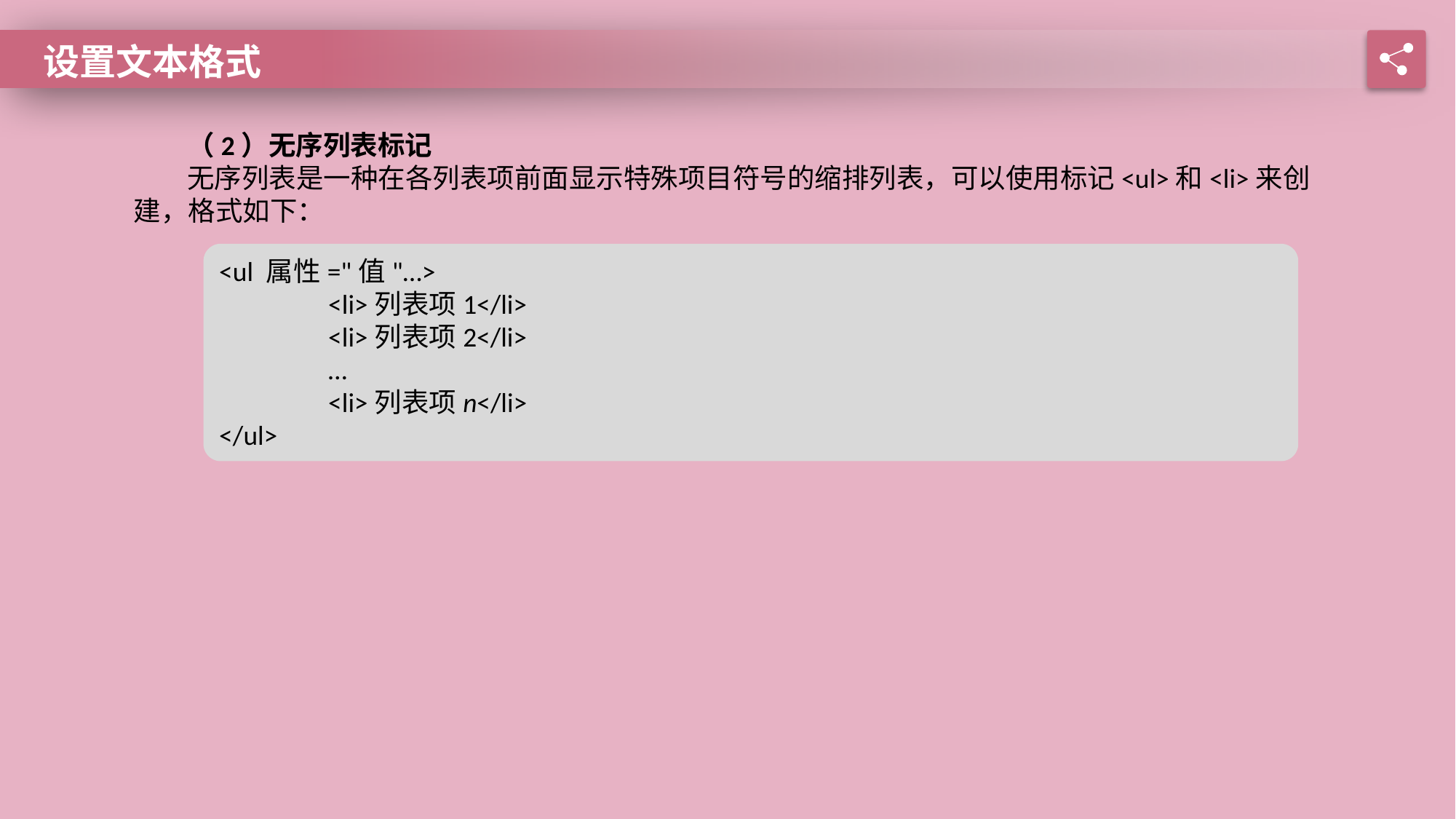

设置文本格式
（2）无序列表标记
无序列表是一种在各列表项前面显示特殊项目符号的缩排列表，可以使用标记<ul>和<li>来创建，格式如下：
<ul 属性="值"…>
	<li>列表项1</li>
	<li>列表项2</li>
	…
	<li>列表项n</li>
</ul>